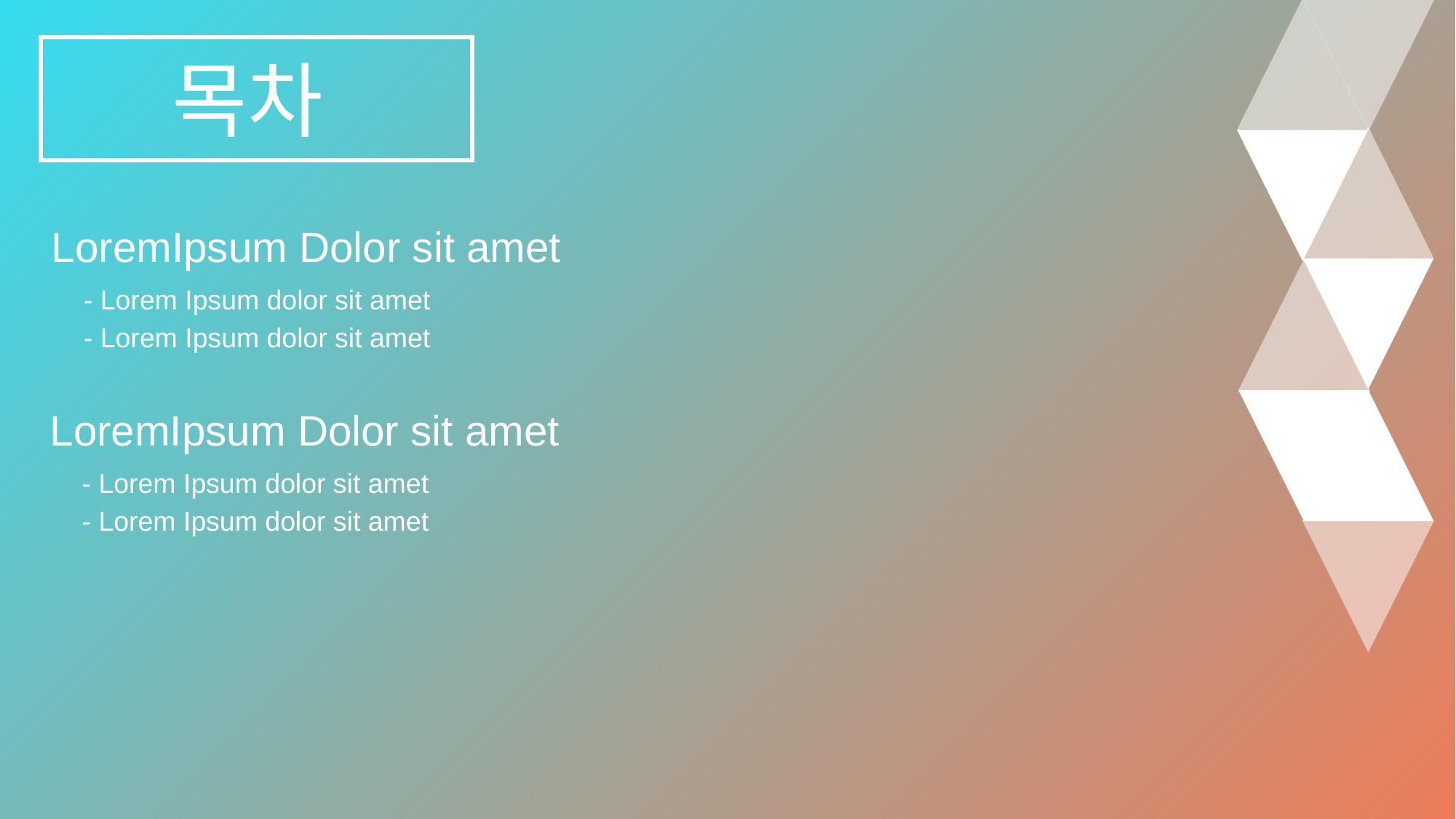

목차
LoremIpsum Dolor sit amet

- Lorem Ipsum dolor sit amet
- Lorem Ipsum dolor sit amet
LoremIpsum Dolor sit amet
- Lorem Ipsum dolor sit amet
- Lorem Ipsum dolor sit amet